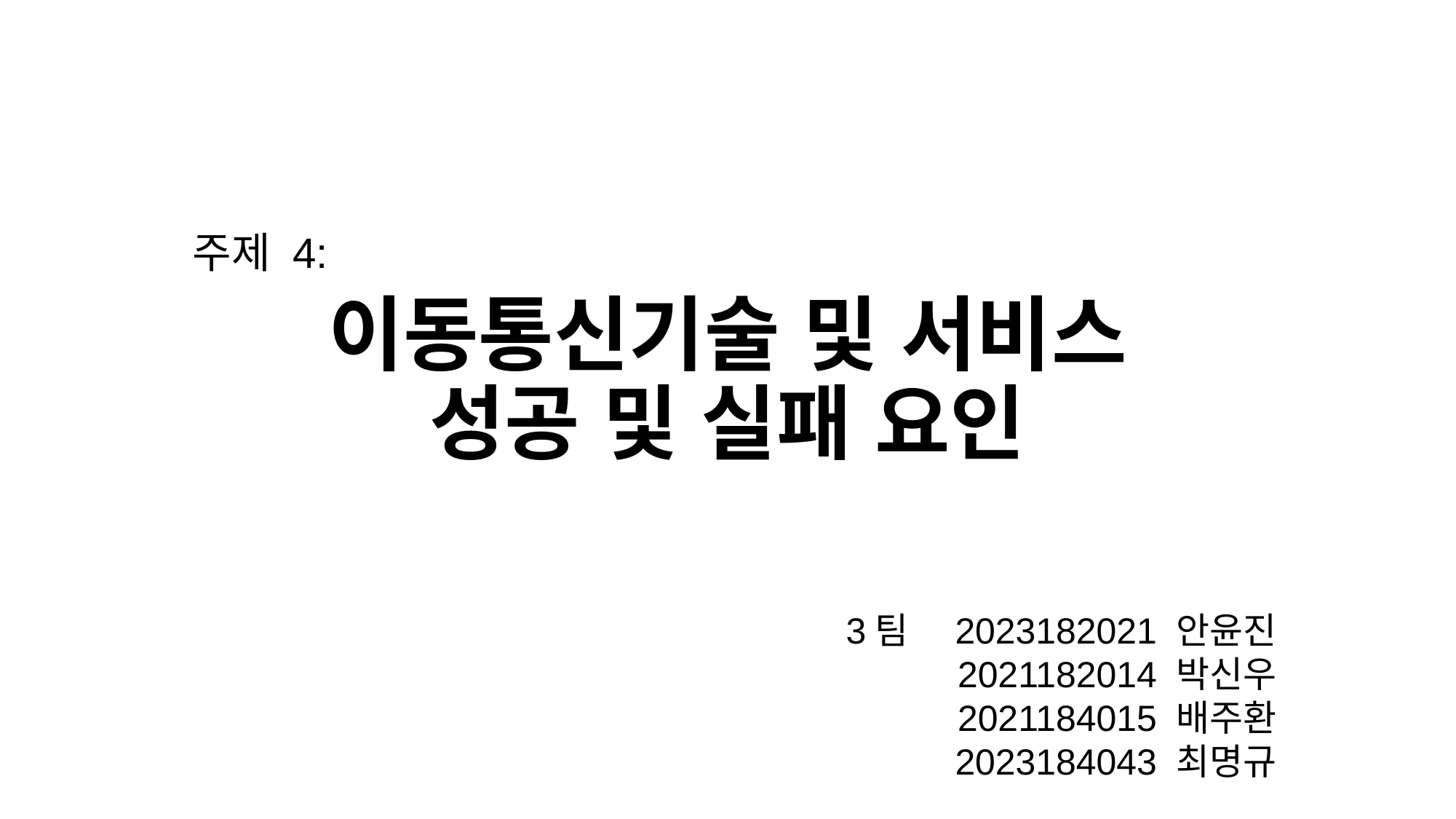

# 이동통신기술 및 서비스 성공 및 실패 요인
주제 4:
3팀	2023182021 안윤진
2021182014 박신우
2021184015 배주환
2023184043 최명규